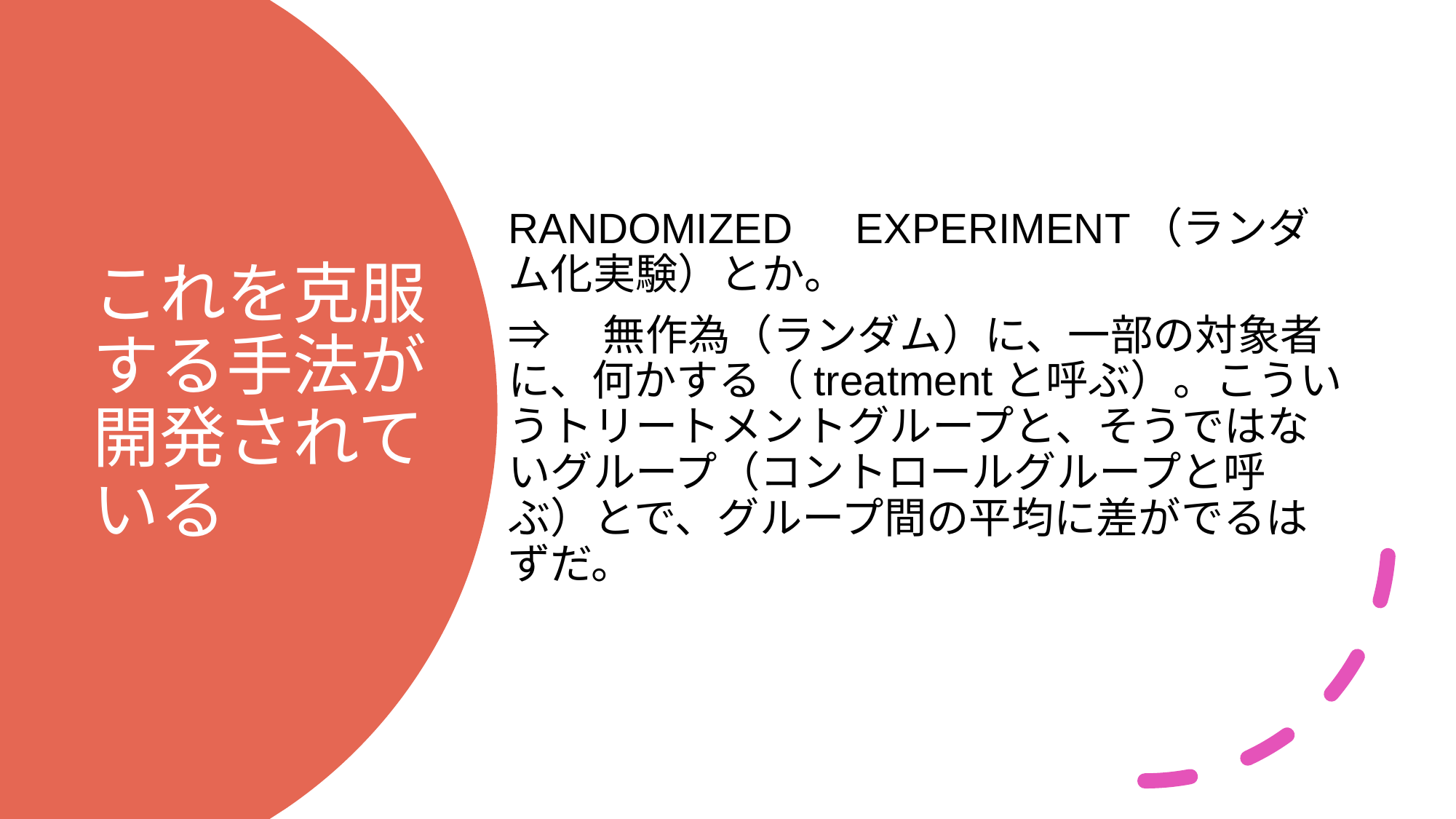

RANDOMIZED　EXPERIMENT（ランダム化実験）とか。
⇒　無作為（ランダム）に、一部の対象者に、何かする（treatmentと呼ぶ）。こういうトリートメントグループと、そうではないグループ（コントロールグループと呼ぶ）とで、グループ間の平均に差がでるはずだ。
# これを克服する手法が開発されている